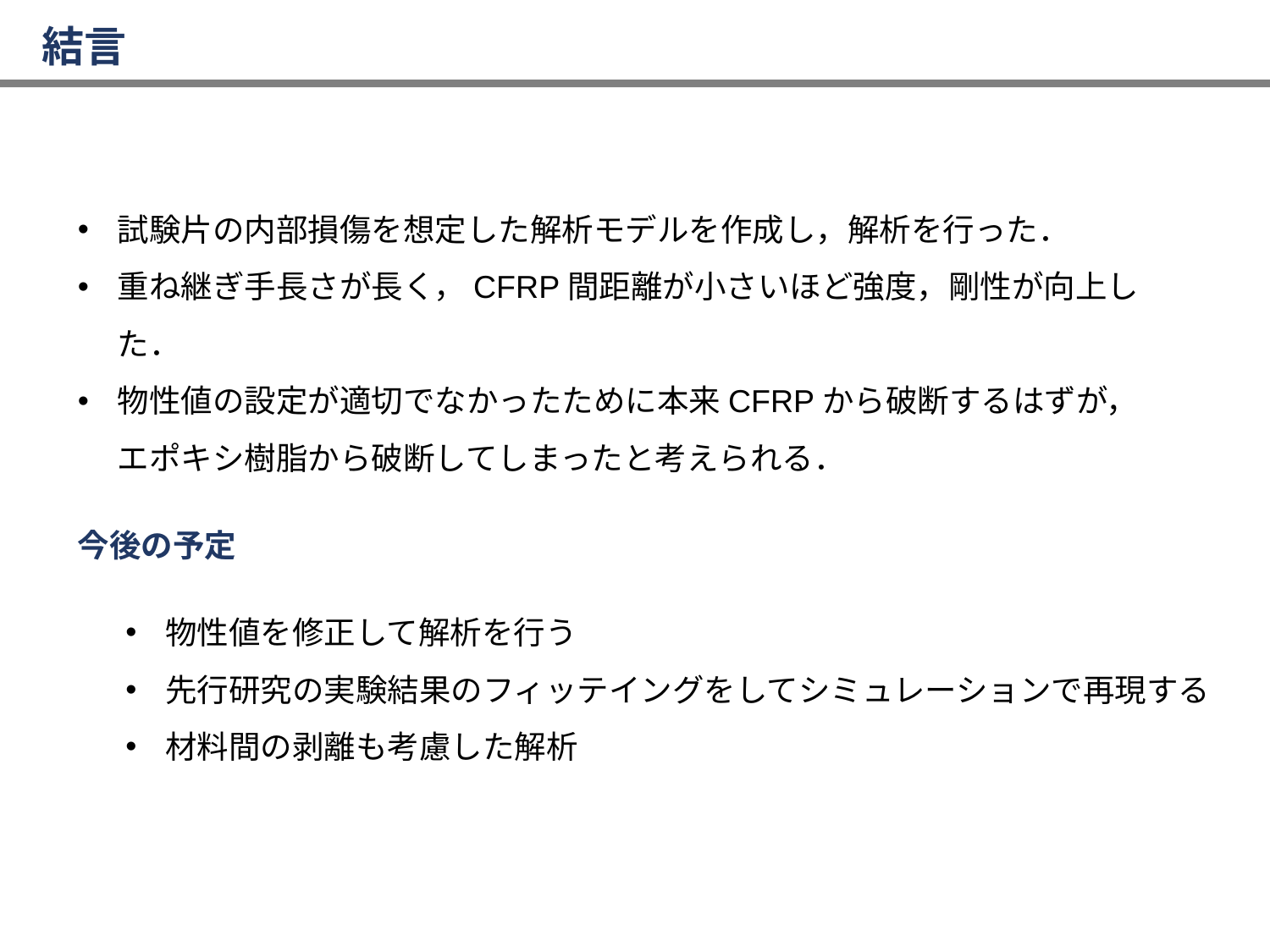

結言

試験片の内部損傷を想定した解析モデルを作成し，解析を行った．
重ね継ぎ手長さが長く，CFRP間距離が小さいほど強度，剛性が向上した．
物性値の設定が適切でなかったために本来CFRPから破断するはずが，エポキシ樹脂から破断してしまったと考えられる．
今後の予定
物性値を修正して解析を行う
先行研究の実験結果のフィッテイングをしてシミュレーションで再現する
材料間の剥離も考慮した解析